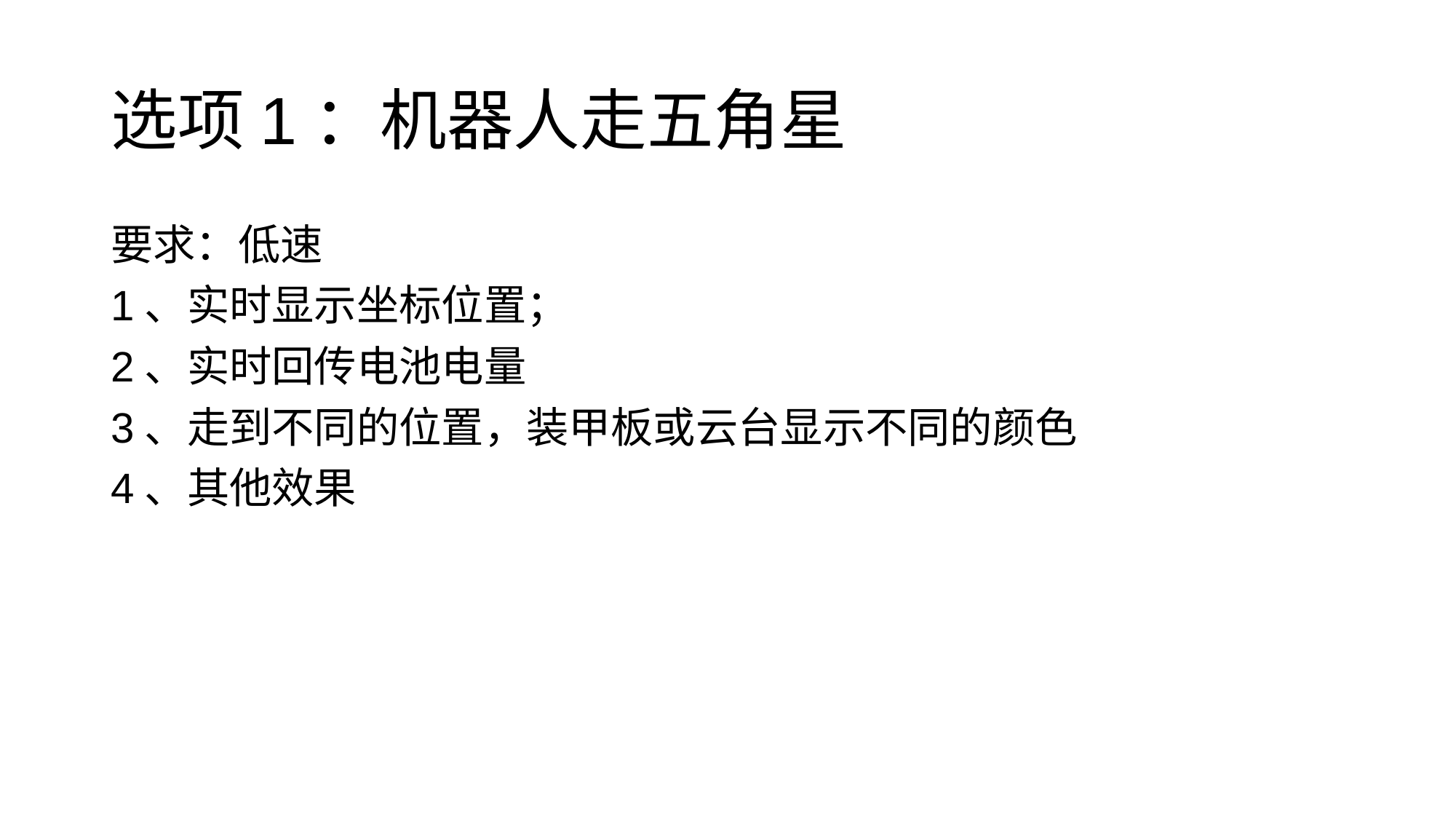

# 选项1：机器人走五角星
要求：低速
1、实时显示坐标位置；
2、实时回传电池电量
3、走到不同的位置，装甲板或云台显示不同的颜色
4、其他效果